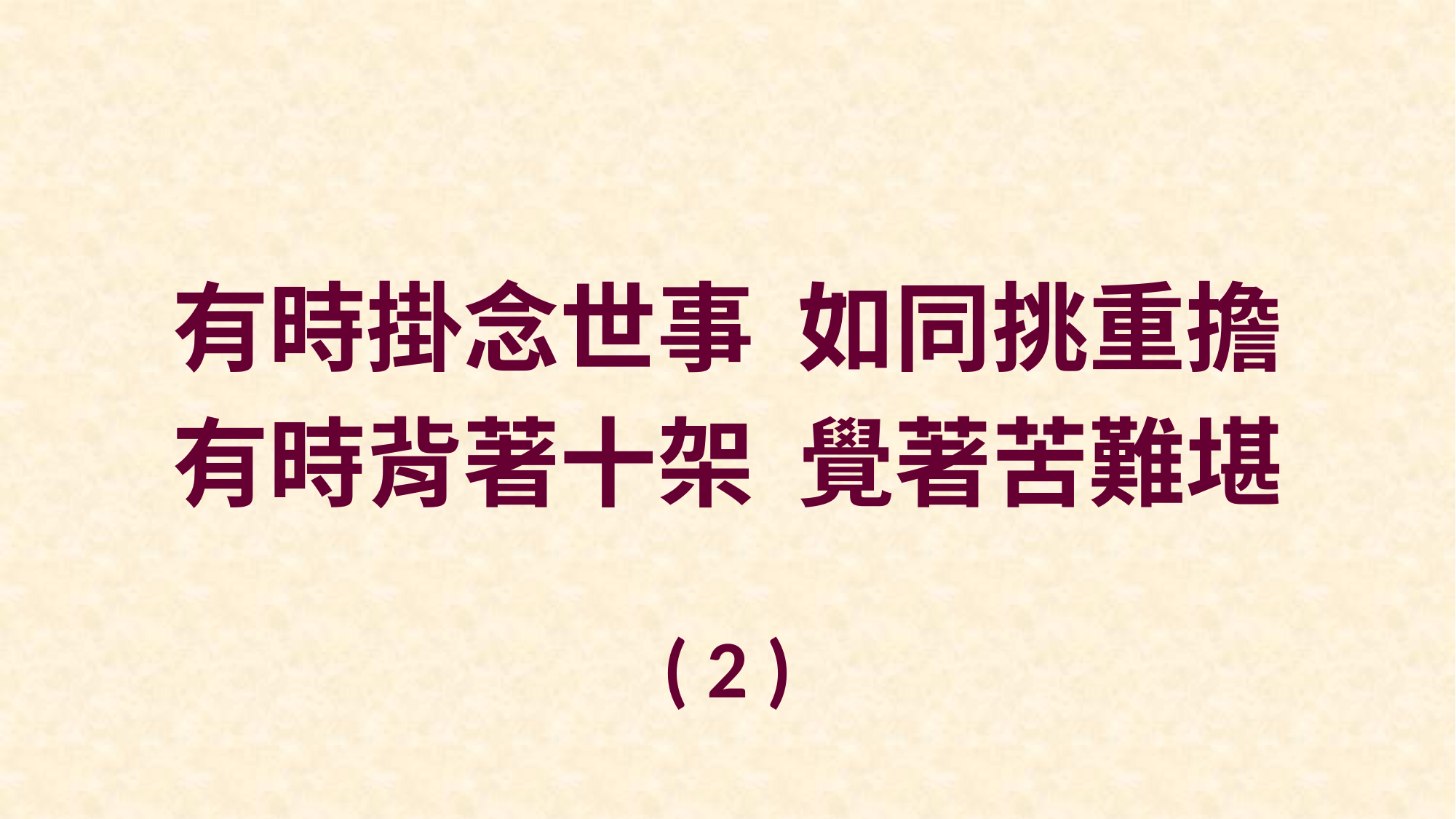

有時掛念世事  如同挑重擔
有時背著十架  覺著苦難堪
( 2 )